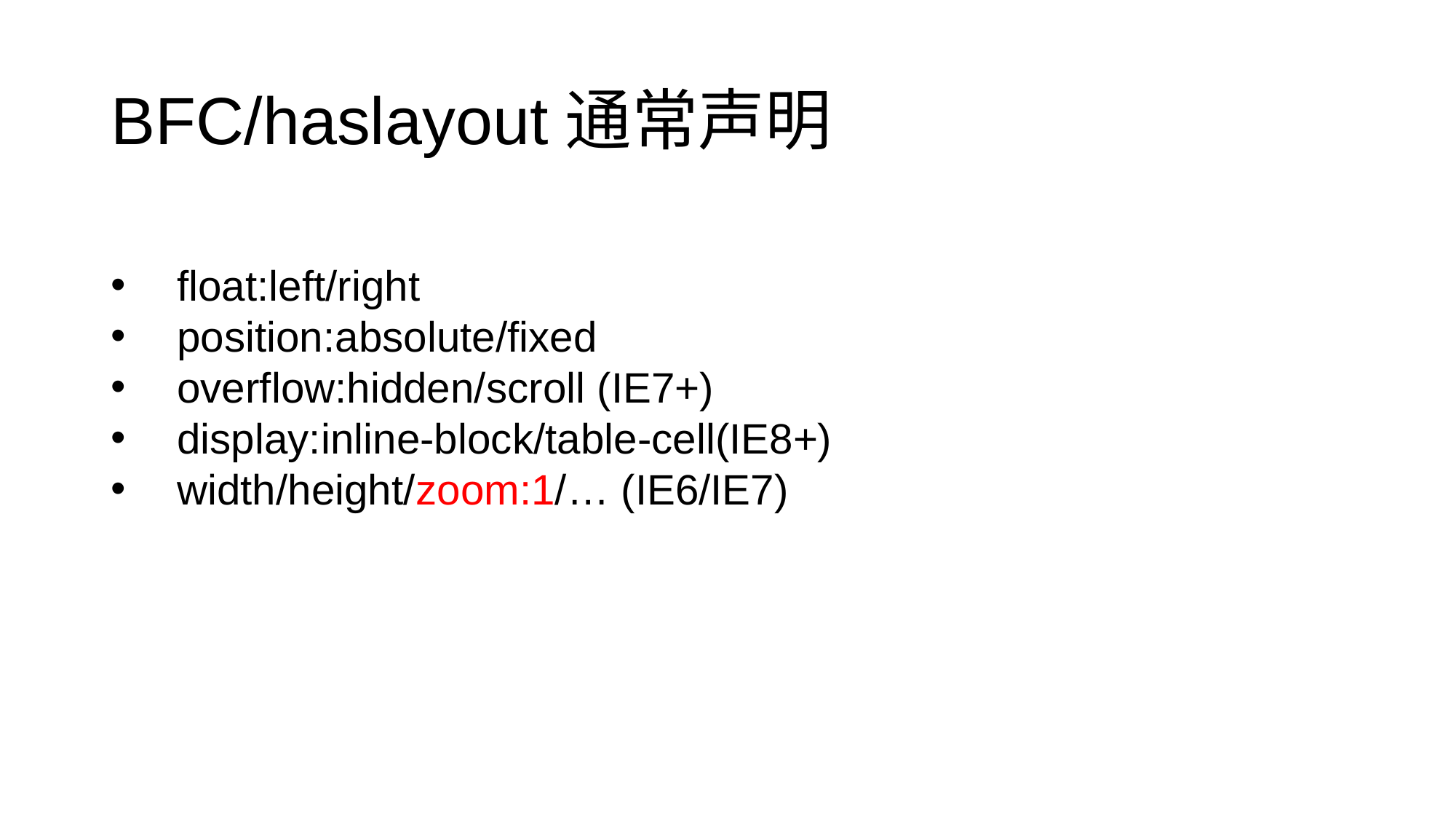

# BFC/haslayout通常声明
 float:left/right
 position:absolute/fixed
 overflow:hidden/scroll (IE7+)
 display:inline-block/table-cell(IE8+)
 width/height/zoom:1/… (IE6/IE7)